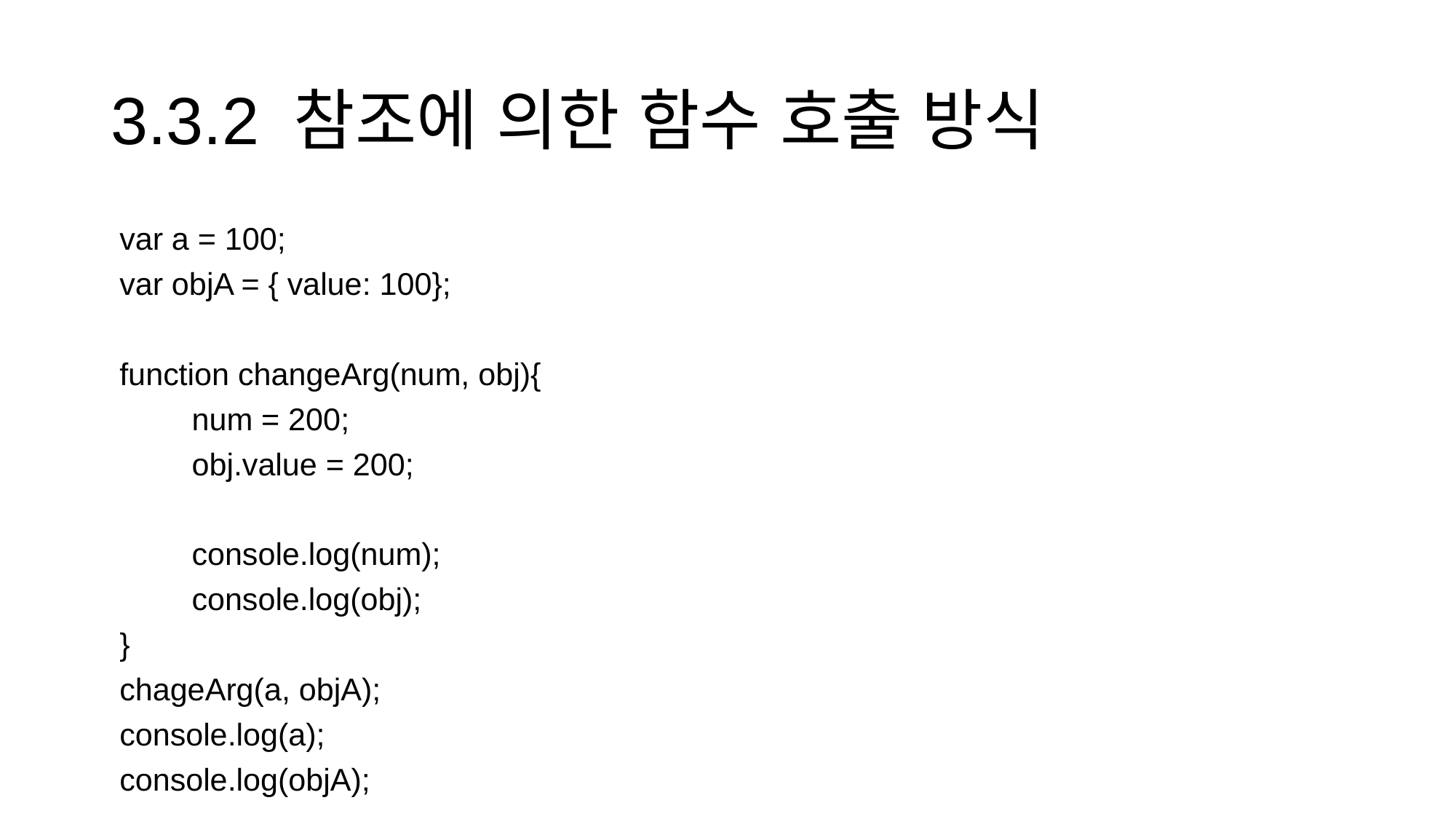

# 3.3.2 참조에 의한 함수 호출 방식
 var a = 100;
 var objA = { value: 100};

 function changeArg(num, obj){
	num = 200;
	obj.value = 200;

	console.log(num);
	console.log(obj);
 }
 chageArg(a, objA);
 console.log(a);
 console.log(objA);